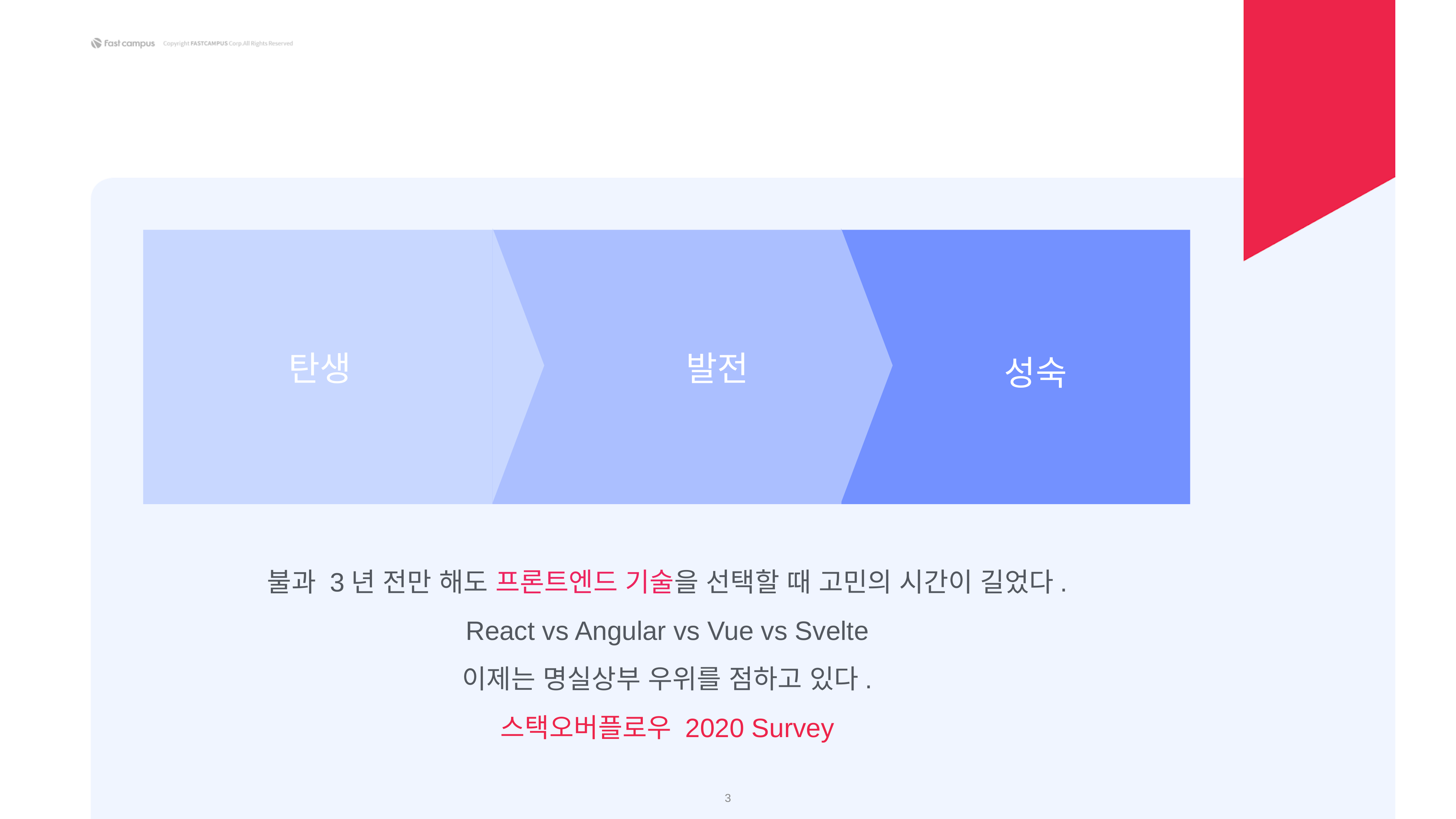

탄생
발전

성숙
불과 3년 전만 해도 프론트엔드 기술을 선택할 때 고민의 시간이 길었다.
React vs Angular vs Vue vs Svelte
이제는 명실상부 우위를 점하고 있다.
스택오버플로우 2020 Survey
3